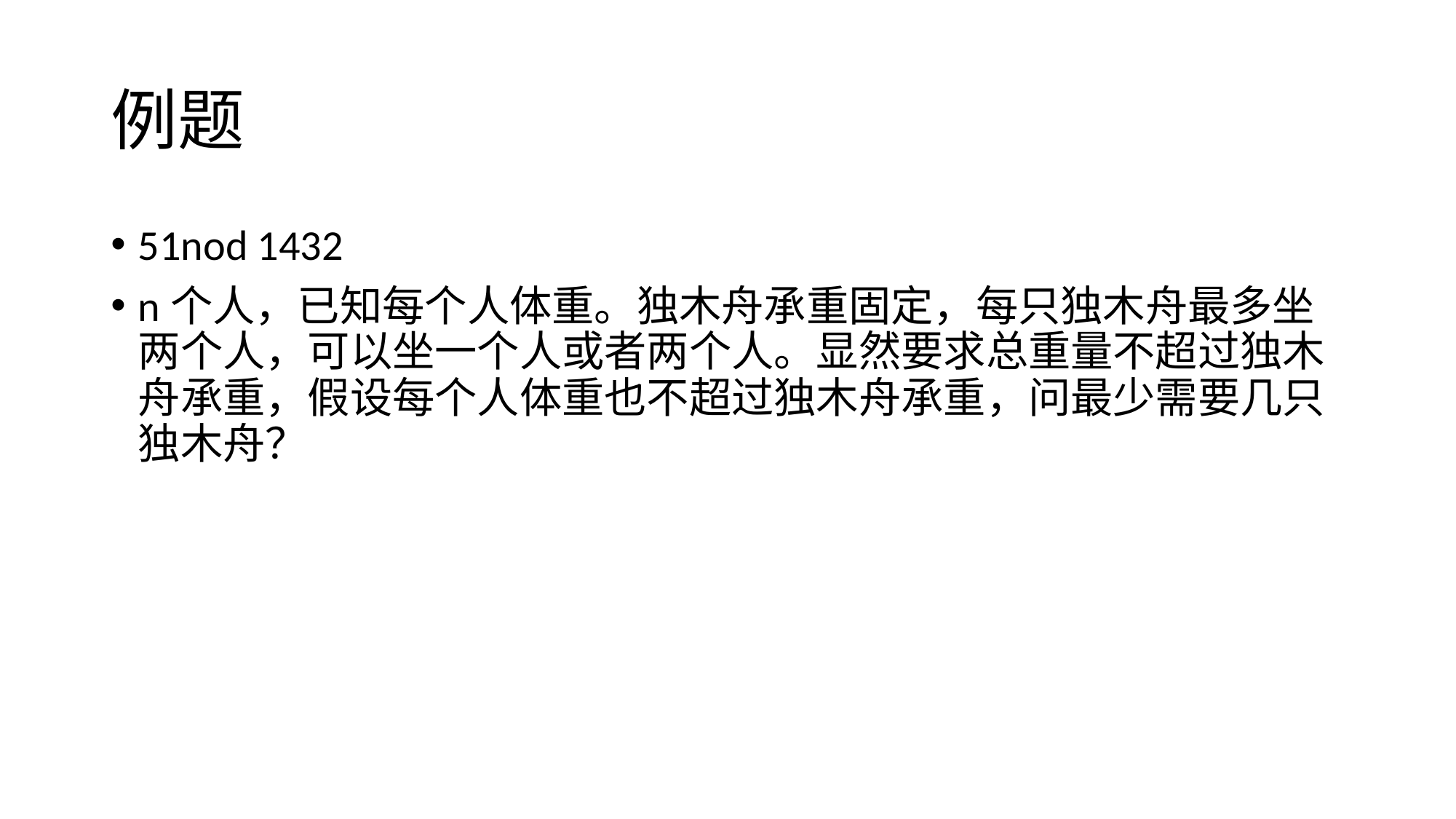

# 例题
51nod 1432
n个人，已知每个人体重。独木舟承重固定，每只独木舟最多坐两个人，可以坐一个人或者两个人。显然要求总重量不超过独木舟承重，假设每个人体重也不超过独木舟承重，问最少需要几只独木舟？